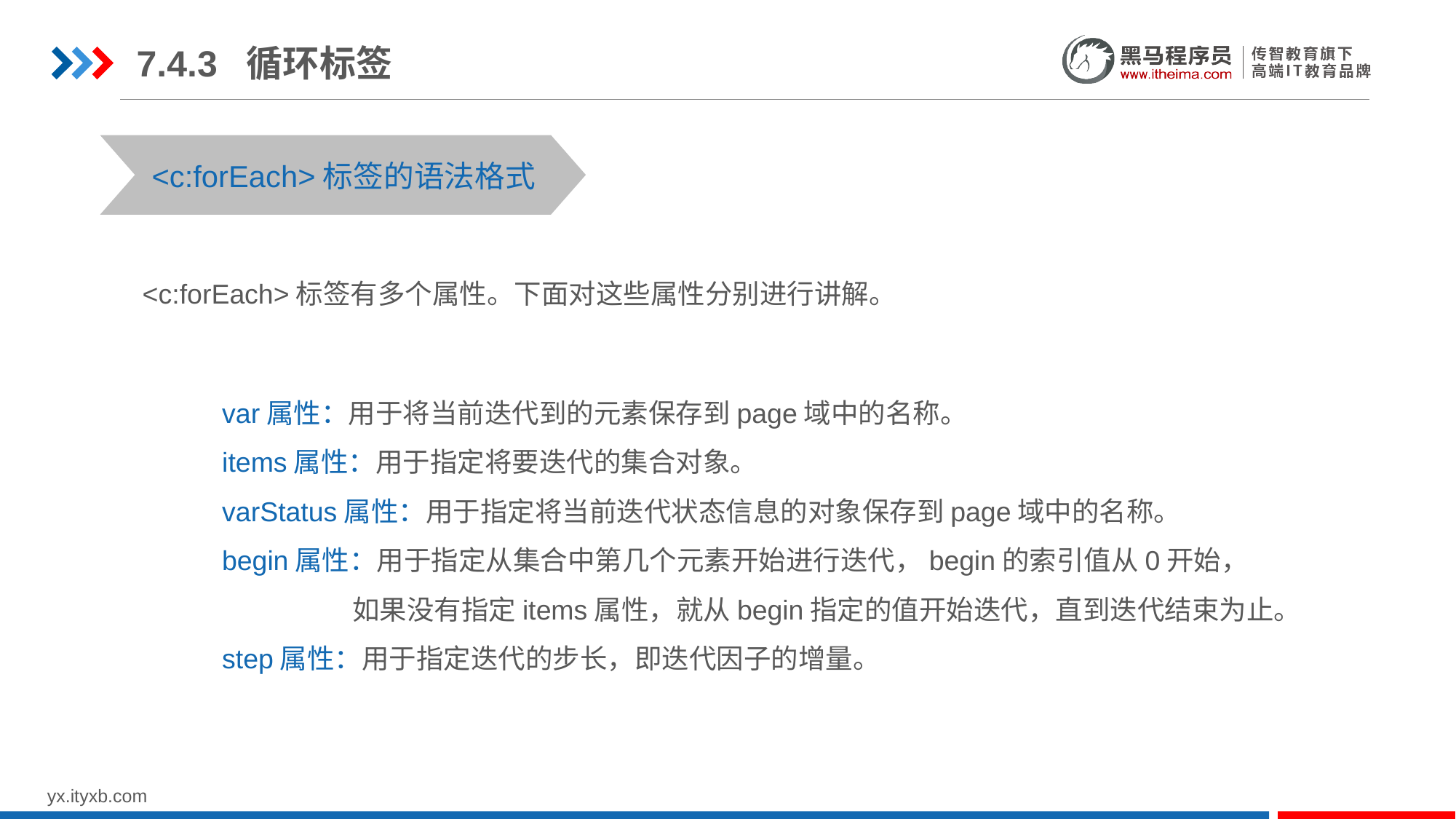

7.4.3  循环标签

<c:forEach>标签的语法格式
<c:forEach>标签有多个属性。下面对这些属性分别进行讲解。

var属性：用于将当前迭代到的元素保存到page域中的名称。
items属性：用于指定将要迭代的集合对象。
varStatus属性：用于指定将当前迭代状态信息的对象保存到page域中的名称。
begin属性：用于指定从集合中第几个元素开始进行迭代，begin的索引值从0开始，
                    如果没有指定items属性，就从begin指定的值开始迭代，直到迭代结束为止。
step属性：用于指定迭代的步长，即迭代因子的增量。